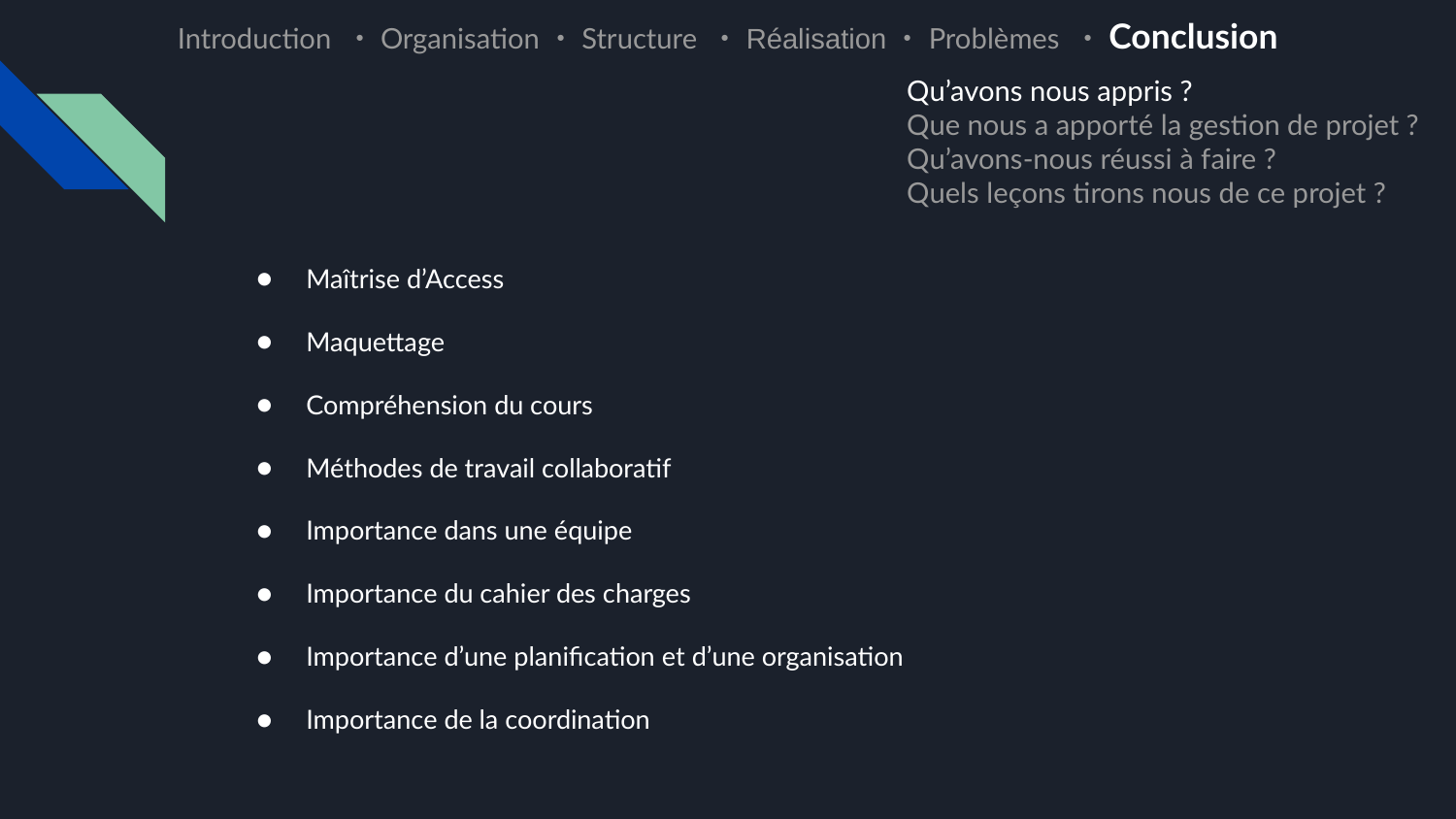

Introduction ・Organisation・Structure ・Réalisation・Problèmes ・Conclusion

Qu’avons nous appris ?
Que nous a apporté la gestion de projet ?
Qu’avons-nous réussi à faire ?
Quels leçons tirons nous de ce projet ?

Maîtrise d’Access
Maquettage
Compréhension du cours
Méthodes de travail collaboratif
Importance dans une équipe
Importance du cahier des charges
Importance d’une planification et d’une organisation
Importance de la coordination